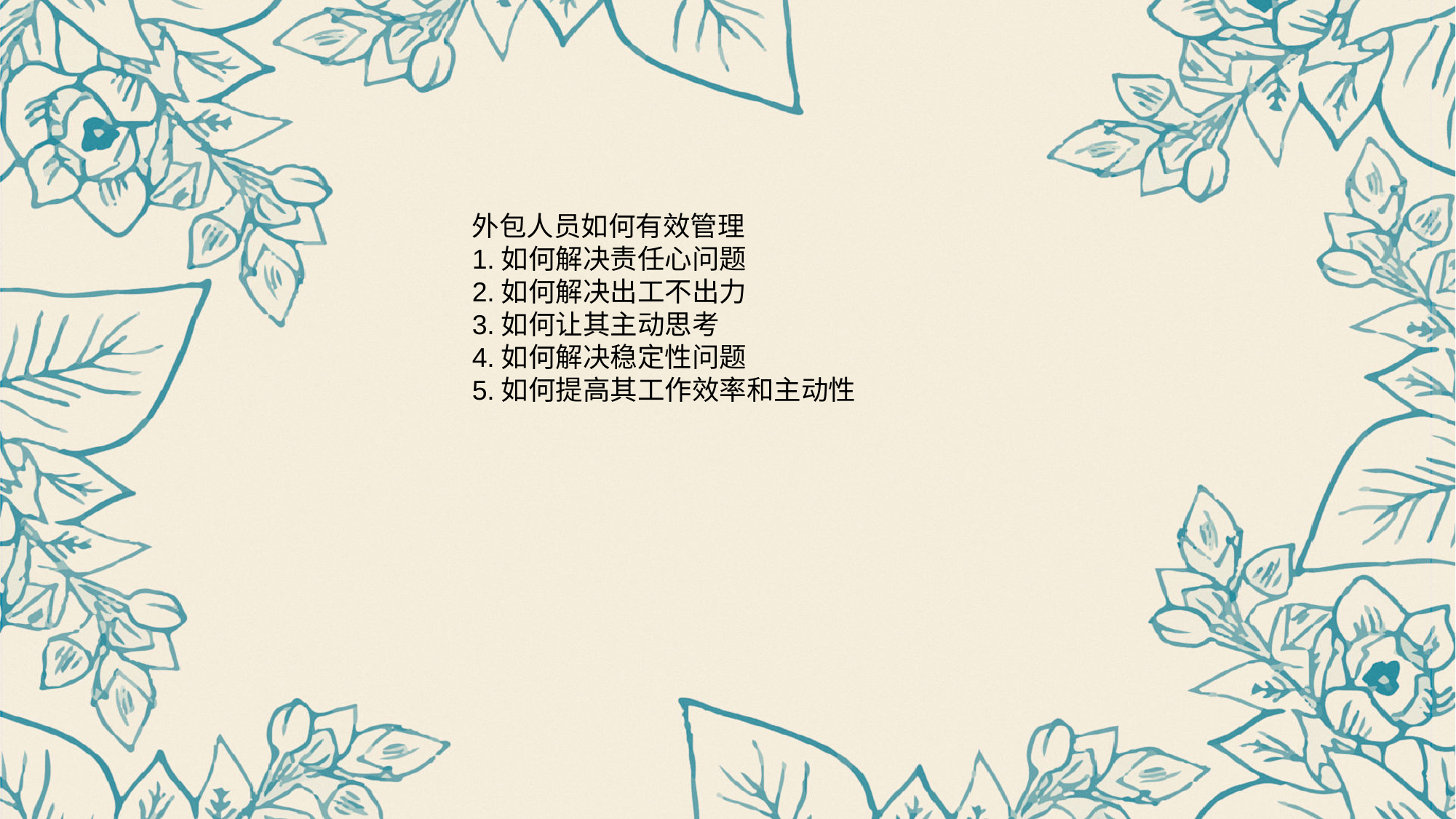

外包人员如何有效管理
1.如何解决责任心问题
2.如何解决出工不出力
3.如何让其主动思考
4.如何解决稳定性问题
5.如何提高其工作效率和主动性